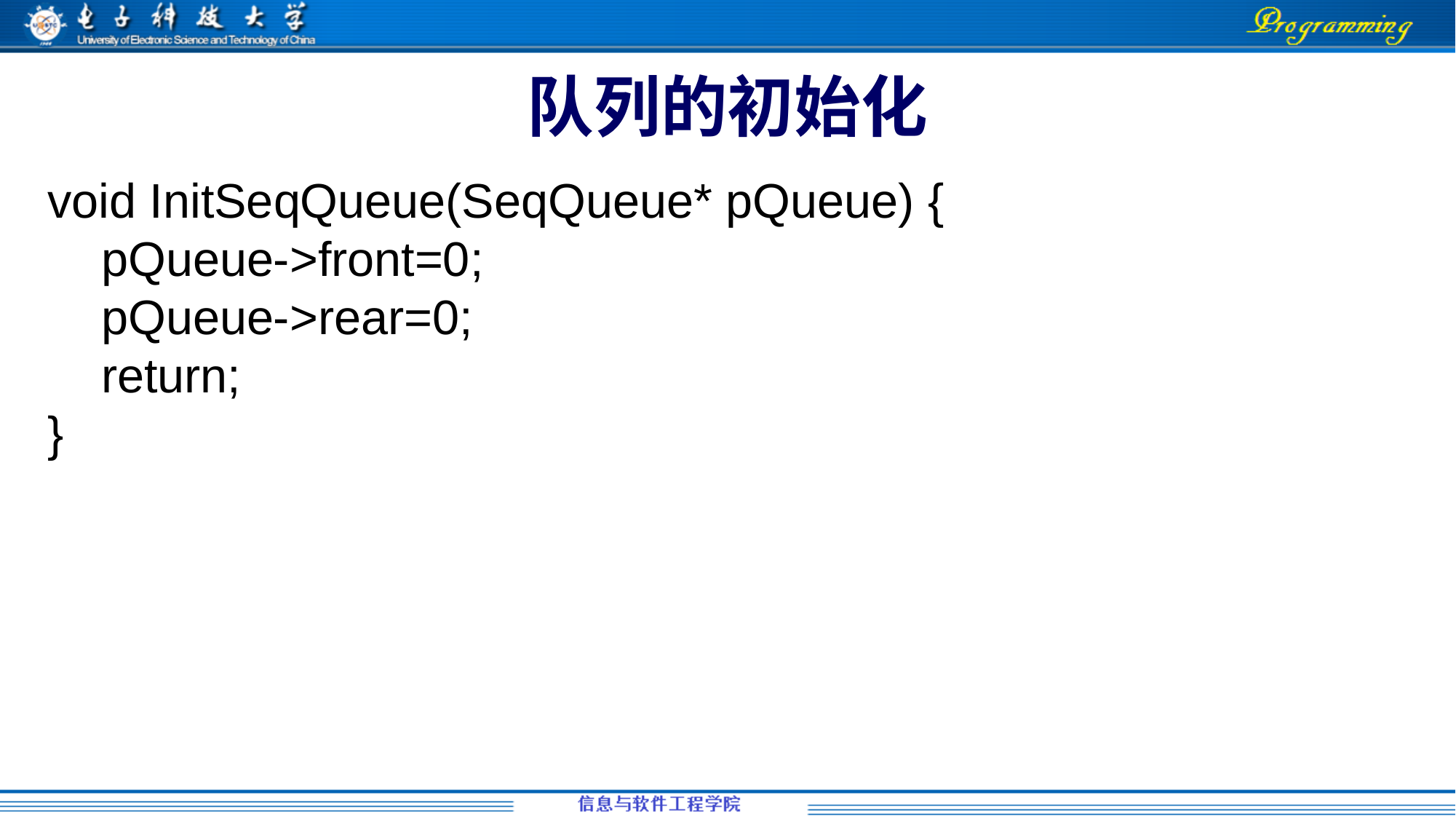

# 队列的初始化
void InitSeqQueue(SeqQueue* pQueue) {
    pQueue->front=0;
    pQueue->rear=0;
    return;
}